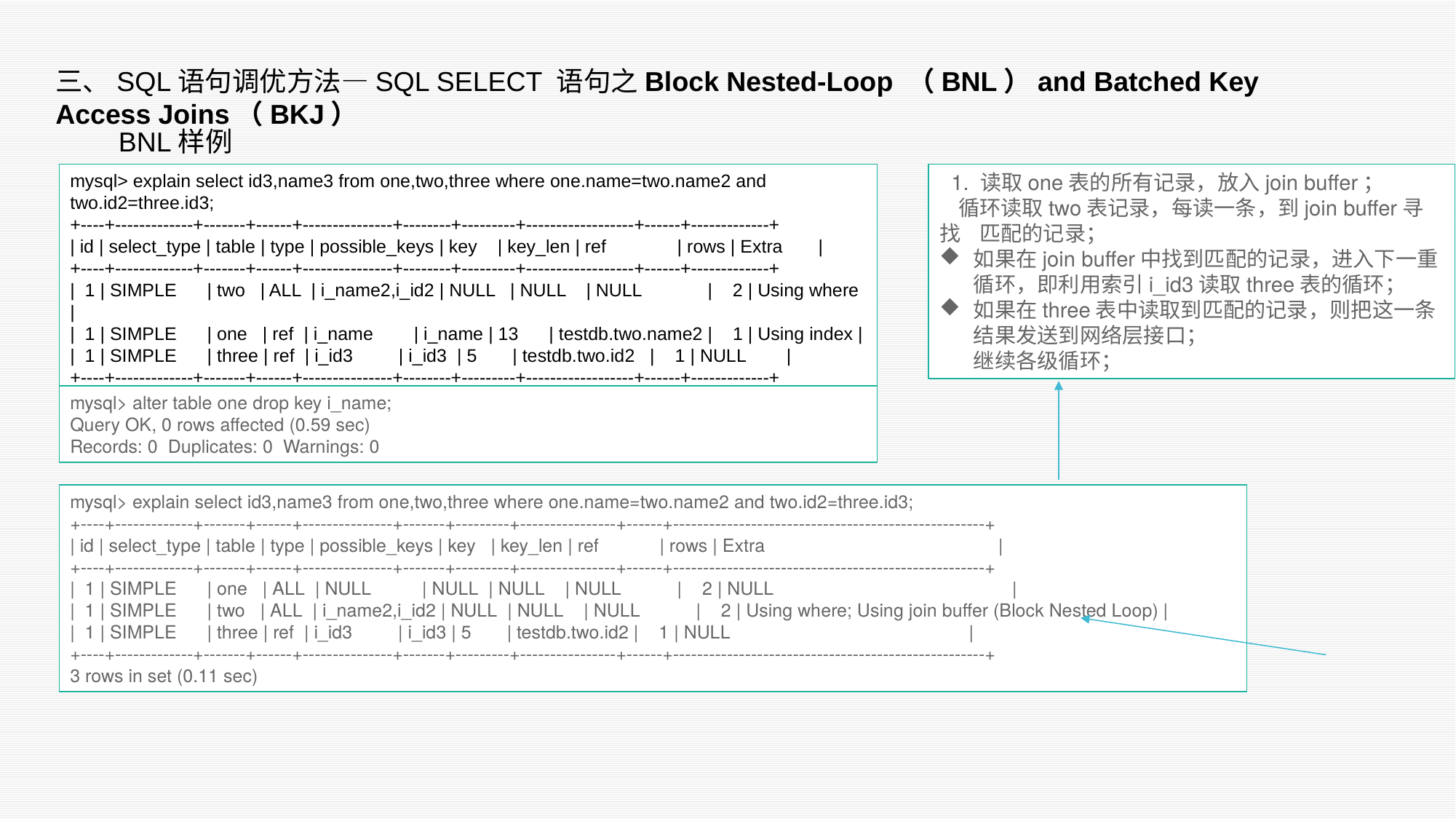

三、SQL语句调优方法—SQL SELECT 语句之Block Nested-Loop （BNL）and Batched Key Access Joins（BKJ）
BNL样例
mysql> explain select id3,name3 from one,two,three where one.name=two.name2 and two.id2=three.id3;
+----+-------------+-------+------+---------------+--------+---------+------------------+------+-------------+
| id | select_type | table | type | possible_keys | key    | key_len | ref              | rows | Extra       |
+----+-------------+-------+------+---------------+--------+---------+------------------+------+-------------+
|  1 | SIMPLE      | two   | ALL  | i_name2,i_id2 | NULL   | NULL    | NULL             |    2 | Using where |
|  1 | SIMPLE      | one   | ref  | i_name        | i_name | 13      | testdb.two.name2 |    1 | Using index |
|  1 | SIMPLE      | three | ref  | i_id3         | i_id3  | 5       | testdb.two.id2   |    1 | NULL        |
+----+-------------+-------+------+---------------+--------+---------+------------------+------+-------------+
3 rows in set (0.13 sec)
  1. 读取one表的所有记录，放入join buffer；
    循环读取two表记录，每读一条，到join buffer寻找    匹配的记录；
如果在join buffer中找到匹配的记录，进入下一重循环，即利用索引i_id3读取three表的循环；
如果在three表中读取到匹配的记录，则把这一条结果发送到网络层接口；
继续各级循环；
mysql> alter table one drop key i_name;
Query OK, 0 rows affected (0.59 sec)
Records: 0  Duplicates: 0  Warnings: 0
mysql> explain select id3,name3 from one,two,three where one.name=two.name2 and two.id2=three.id3;
+----+-------------+-------+------+---------------+-------+---------+----------------+------+----------------------------------------------------+
| id | select_type | table | type | possible_keys | key   | key_len | ref            | rows | Extra                                              |
+----+-------------+-------+------+---------------+-------+---------+----------------+------+----------------------------------------------------+
|  1 | SIMPLE      | one   | ALL  | NULL          | NULL  | NULL    | NULL           |    2 | NULL                                               |
|  1 | SIMPLE      | two   | ALL  | i_name2,i_id2 | NULL  | NULL    | NULL           |    2 | Using where; Using join buffer (Block Nested Loop) |
|  1 | SIMPLE      | three | ref  | i_id3         | i_id3 | 5       | testdb.two.id2 |    1 | NULL                                               |
+----+-------------+-------+------+---------------+-------+---------+----------------+------+----------------------------------------------------+
3 rows in set (0.11 sec)